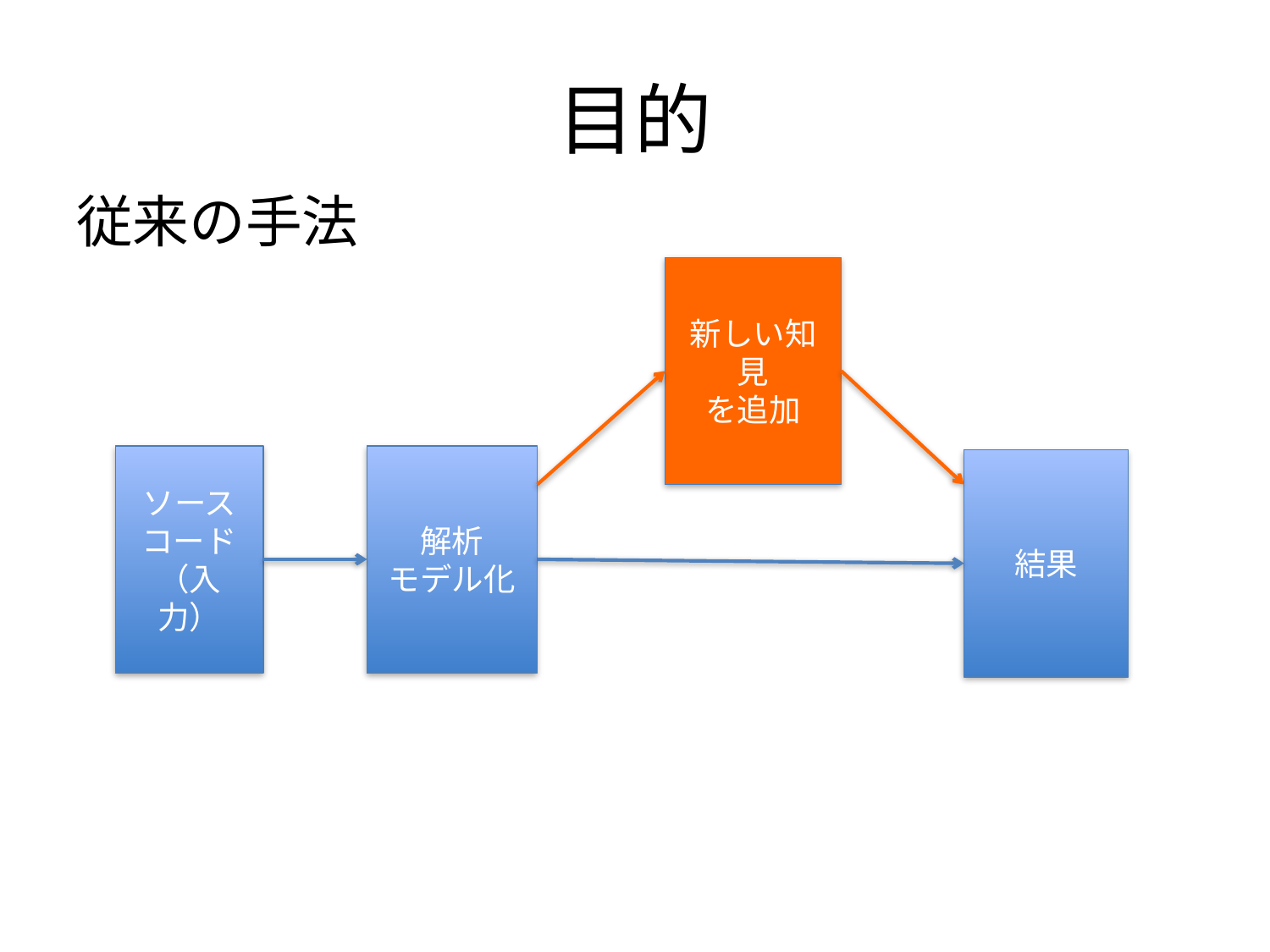

# 目的
従来の手法
新しい知見
を追加
ソースコード（入力）
解析
モデル化
結果